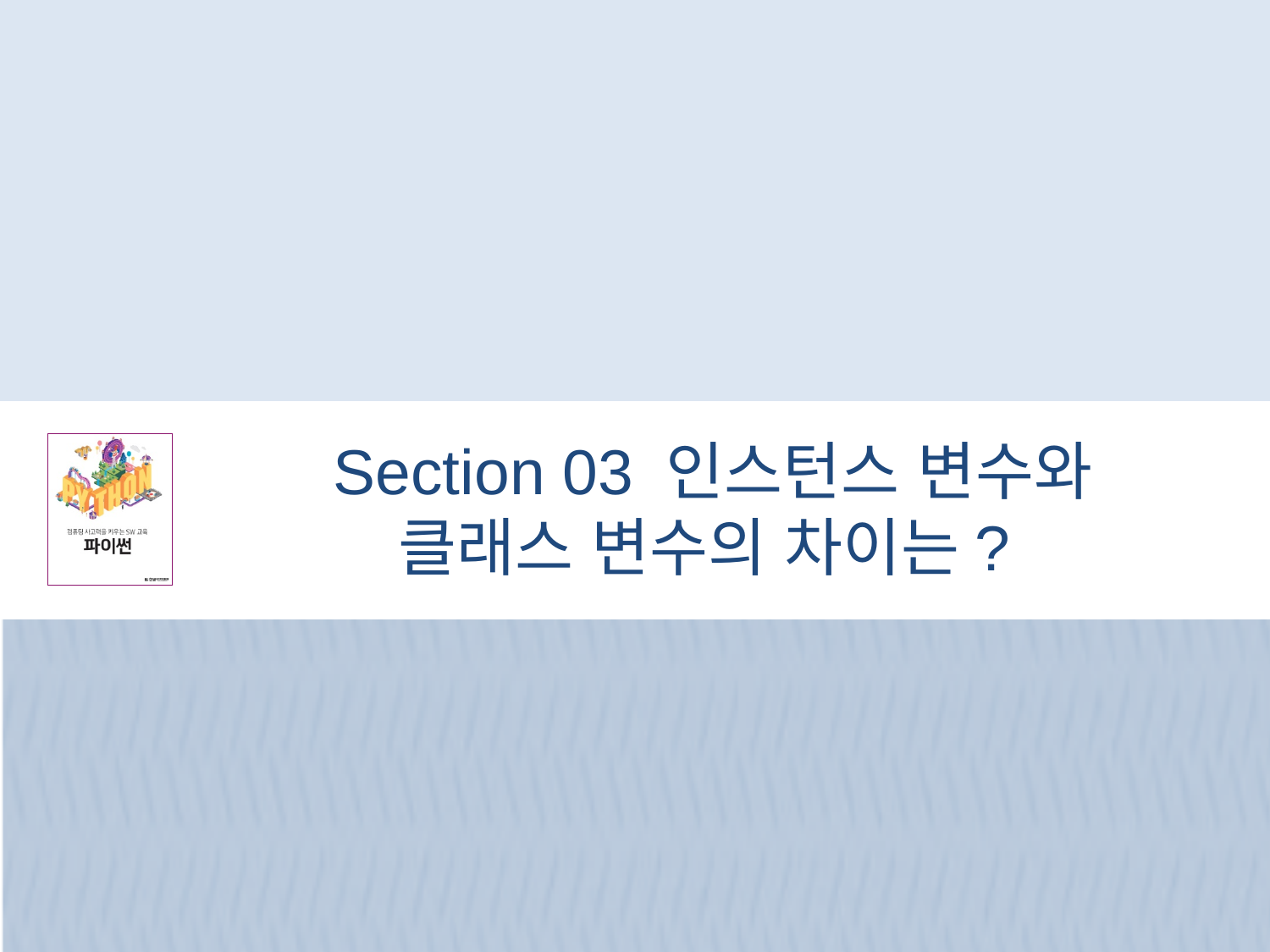

# Section 03 인스턴스 변수와 클래스 변수의 차이는?